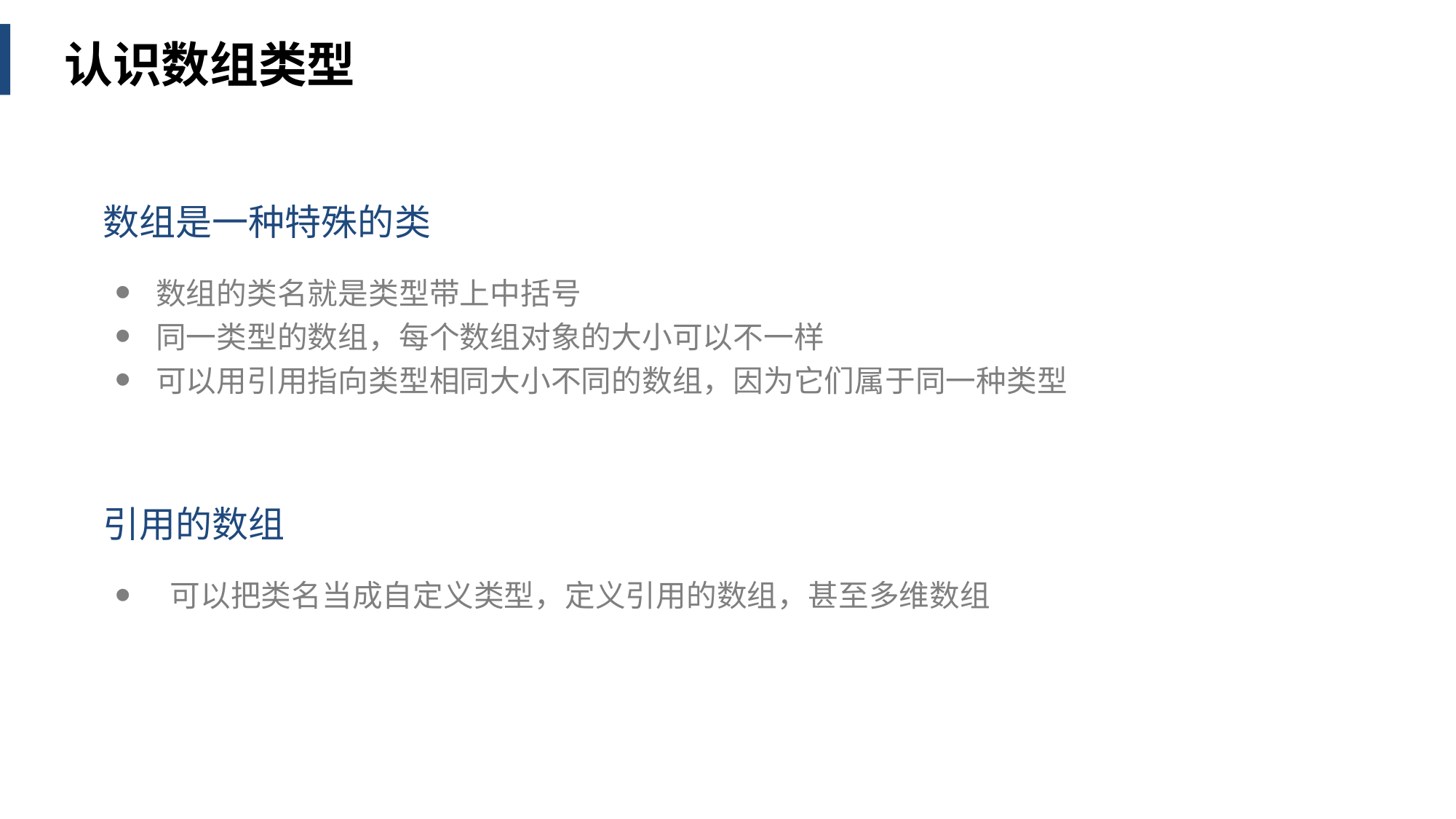

认识数组类型
数组是一种特殊的类
数组的类名就是类型带上中括号
同一类型的数组，每个数组对象的大小可以不一样
可以用引用指向类型相同大小不同的数组，因为它们属于同一种类型
引用的数组
 可以把类名当成自定义类型，定义引用的数组，甚至多维数组